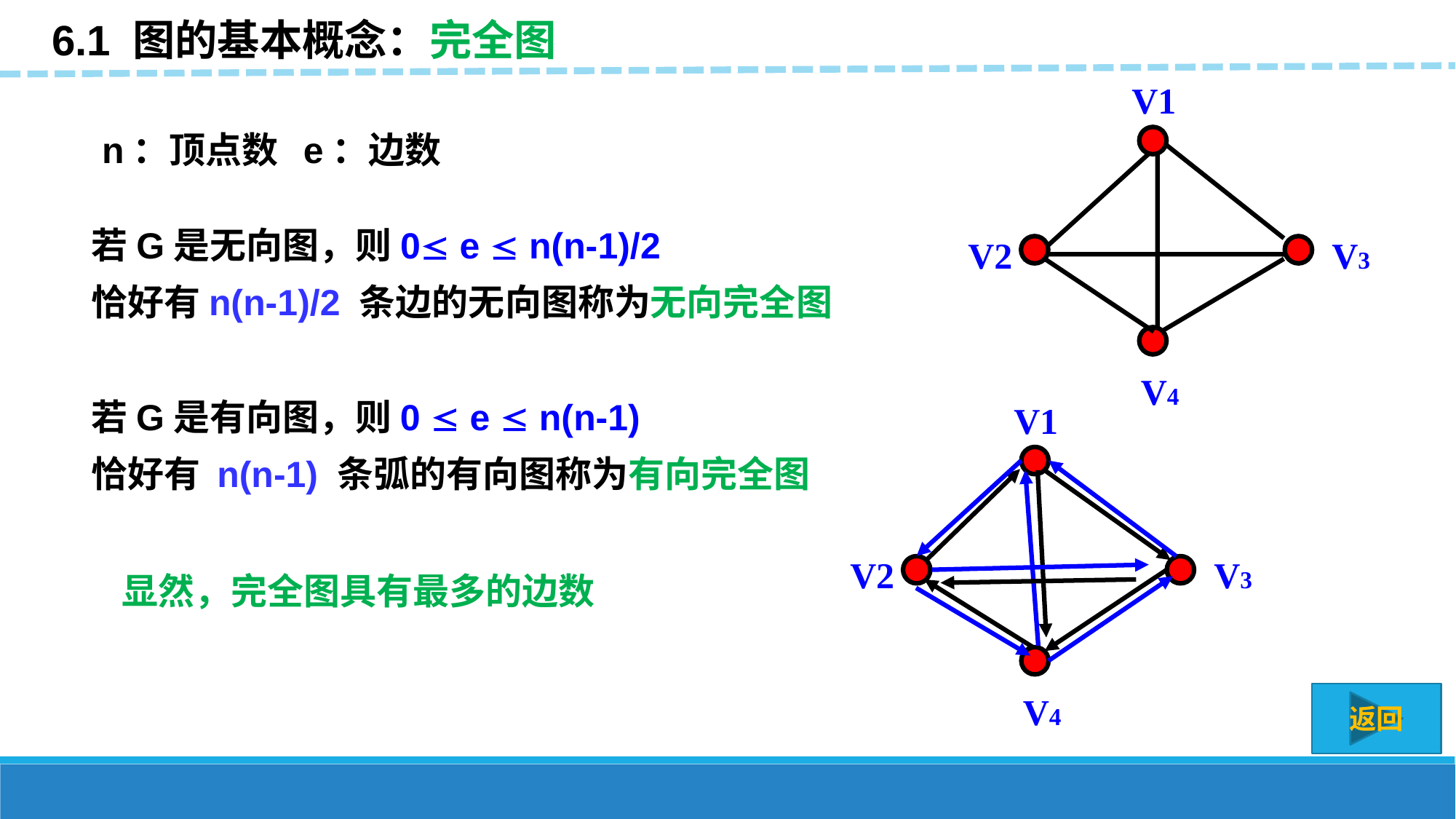

6.1 图的基本概念：完全图
V1

V2
V3

V4

  n：顶点数  e：边数
若G是无向图，则0≤ e ≤ n(n-1)/2
恰好有n(n-1)/2 条边的无向图称为无向完全图
若G是有向图，则0 ≤ e ≤ n(n-1)
恰好有 n(n-1) 条弧的有向图称为有向完全图
V1

V2
V3

V4
显然，完全图具有最多的边数
返回